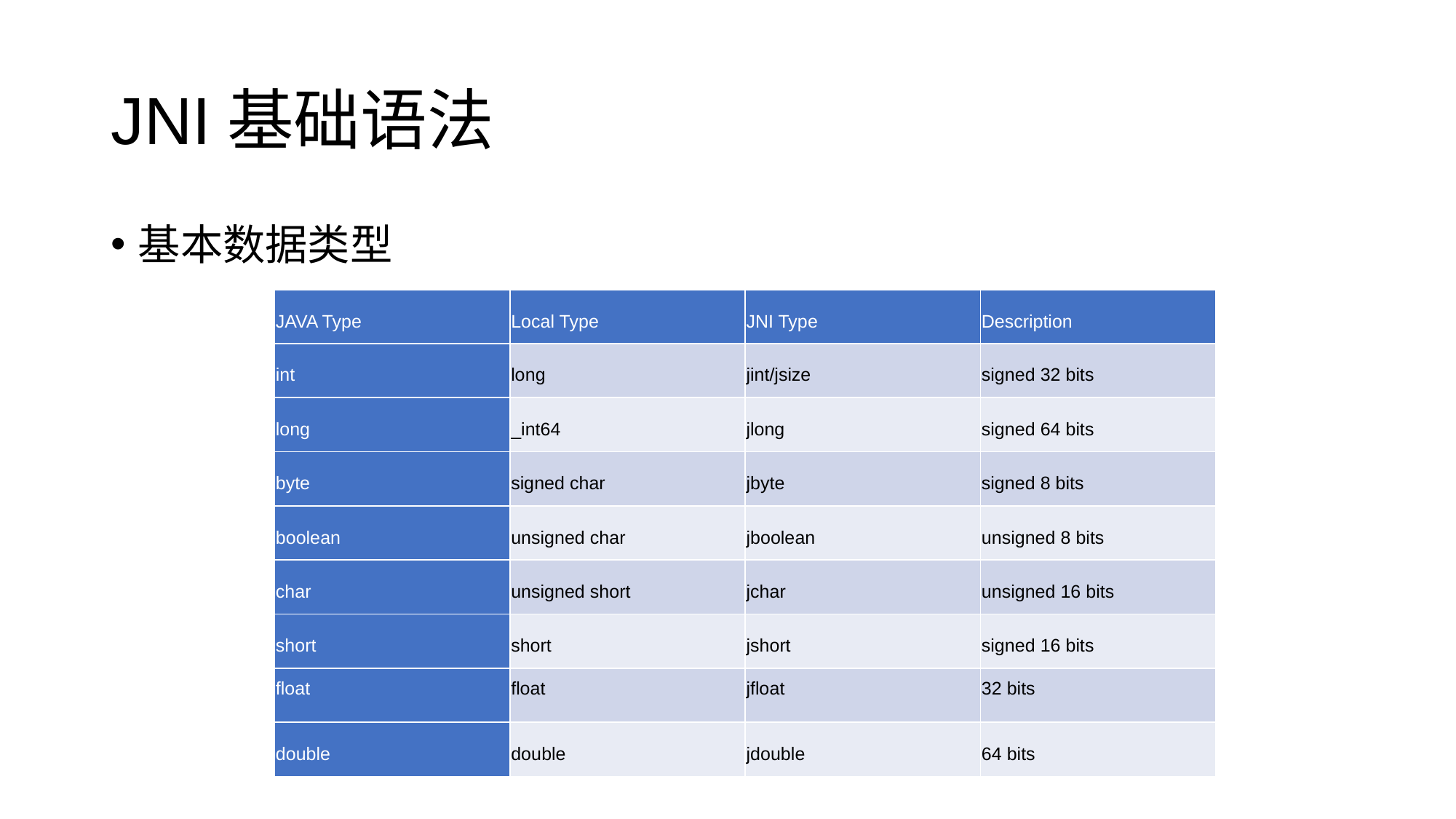

# JNI基础语法
基本数据类型
| JAVA Type | Local Type | JNI Type | Description |
| --- | --- | --- | --- |
| int | long | jint/jsize | signed 32 bits |
| long | \_int64 | jlong | signed 64 bits |
| byte | signed char | jbyte | signed 8 bits |
| boolean | unsigned char | jboolean | unsigned 8 bits |
| char | unsigned short | jchar | unsigned 16 bits |
| short | short | jshort | signed 16 bits |
| float | float | jfloat | 32 bits |
| double | double | jdouble | 64 bits |